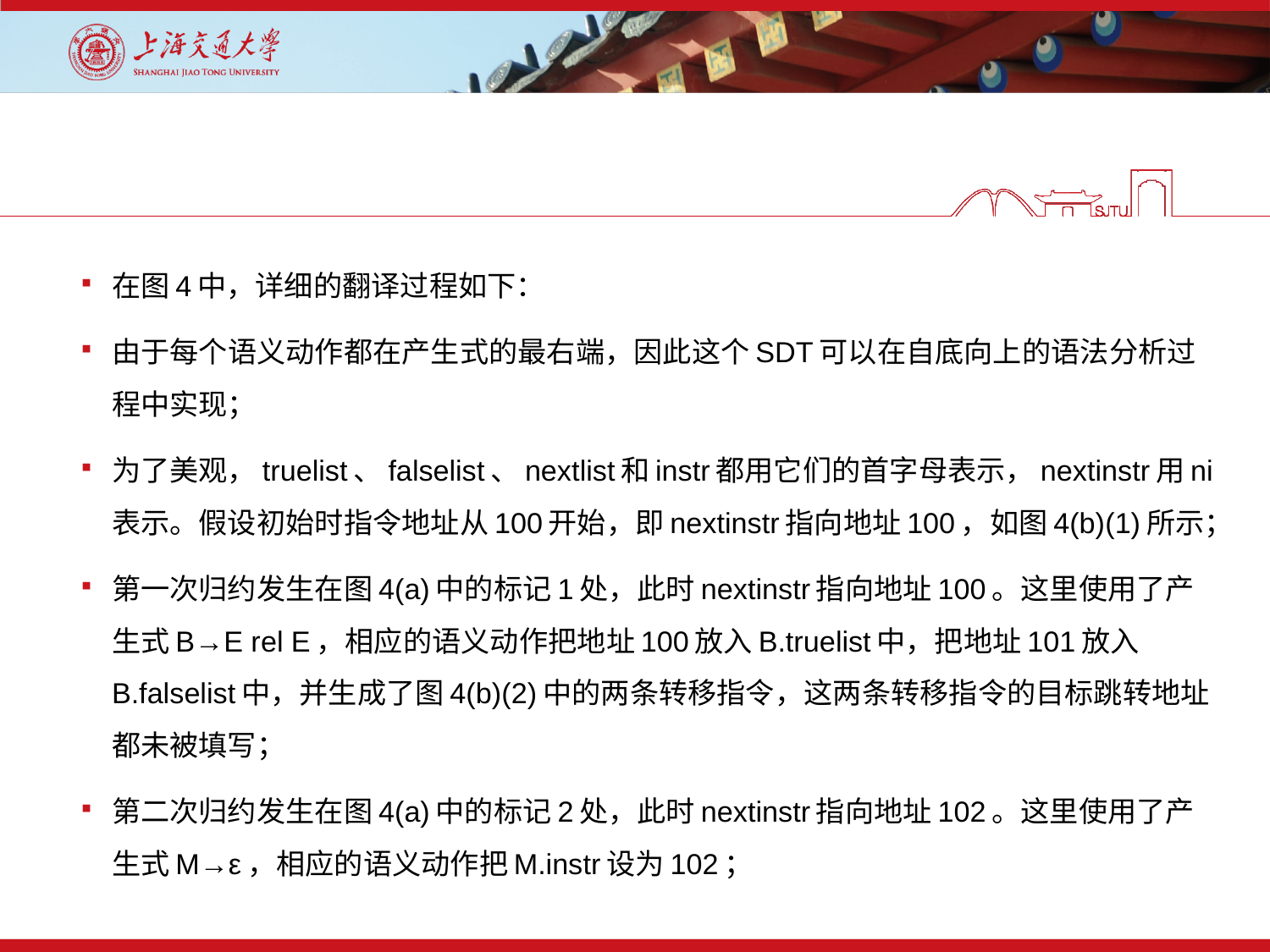

#
在图4中，详细的翻译过程如下：
由于每个语义动作都在产生式的最右端，因此这个SDT可以在自底向上的语法分析过程中实现；
为了美观，truelist、falselist、nextlist和instr都用它们的首字母表示，nextinstr用ni表示。假设初始时指令地址从100开始，即nextinstr指向地址100，如图4(b)(1)所示；
第一次归约发生在图4(a)中的标记1处，此时nextinstr指向地址100。这里使用了产生式B→E rel E，相应的语义动作把地址100放入B.truelist中，把地址101放入B.falselist中，并生成了图4(b)(2)中的两条转移指令，这两条转移指令的目标跳转地址都未被填写；
第二次归约发生在图4(a)中的标记2处，此时nextinstr指向地址102。这里使用了产生式M→ε，相应的语义动作把M.instr设为102；